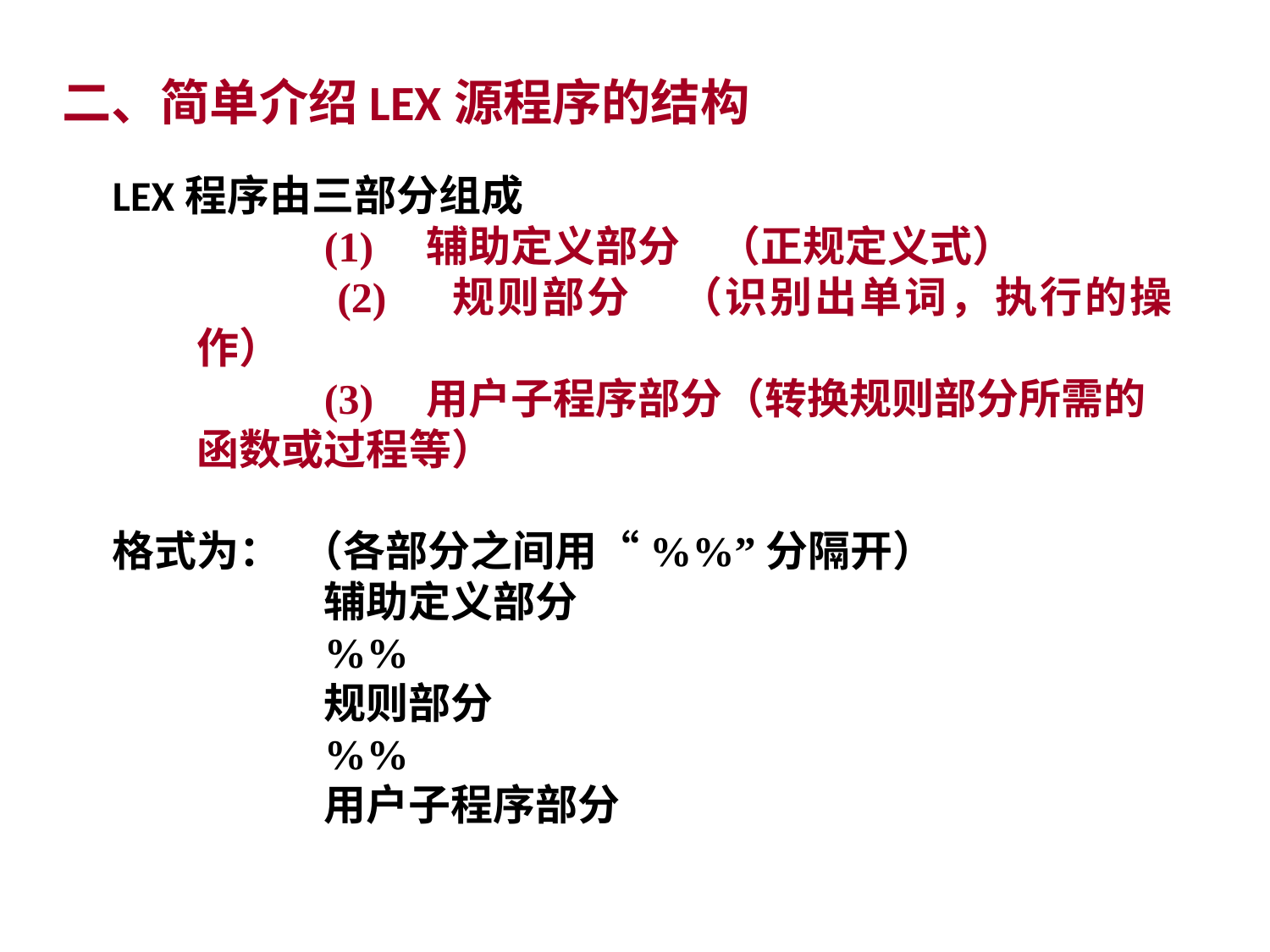

二、简单介绍LEX源程序的结构
LEX程序由三部分组成
     		(1)    辅助定义部分    （正规定义式）
     		(2)    规则部分    （识别出单词，执行的操作）
     		(3)    用户子程序部分（转换规则部分所需的函数或过程等）

格式为：  （各部分之间用“%%”分隔开）
		辅助定义部分
		%%
		规则部分
		%%
		用户子程序部分